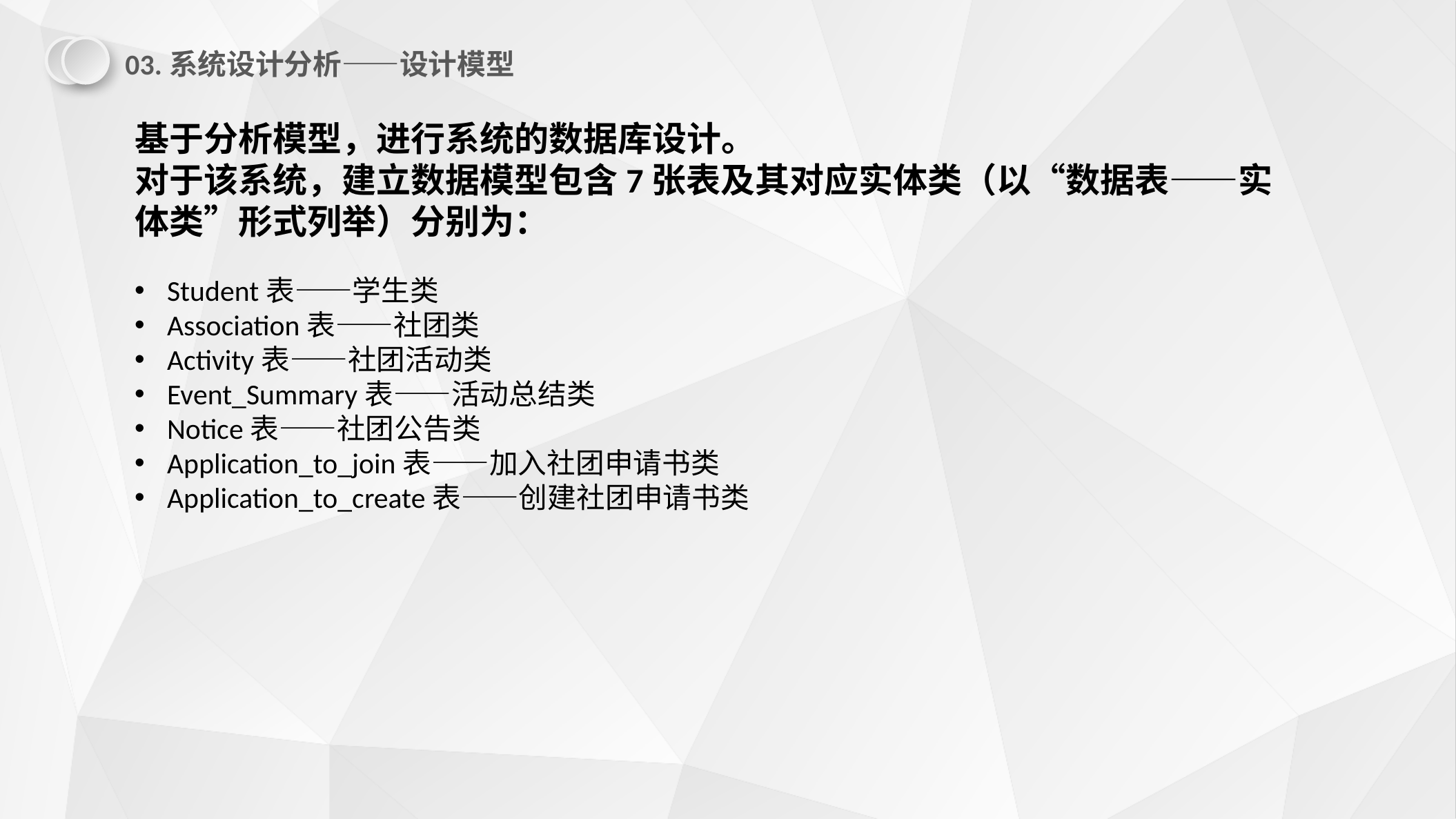

03.系统设计分析——设计模型
基于分析模型，进行系统的数据库设计。
对于该系统，建立数据模型包含7张表及其对应实体类（以“数据表——实体类”形式列举）分别为：

Student表——学生类
Association表——社团类
Activity表——社团活动类
Event_Summary表——活动总结类
Notice表——社团公告类
Application_to_join表——加入社团申请书类
Application_to_create表——创建社团申请书类